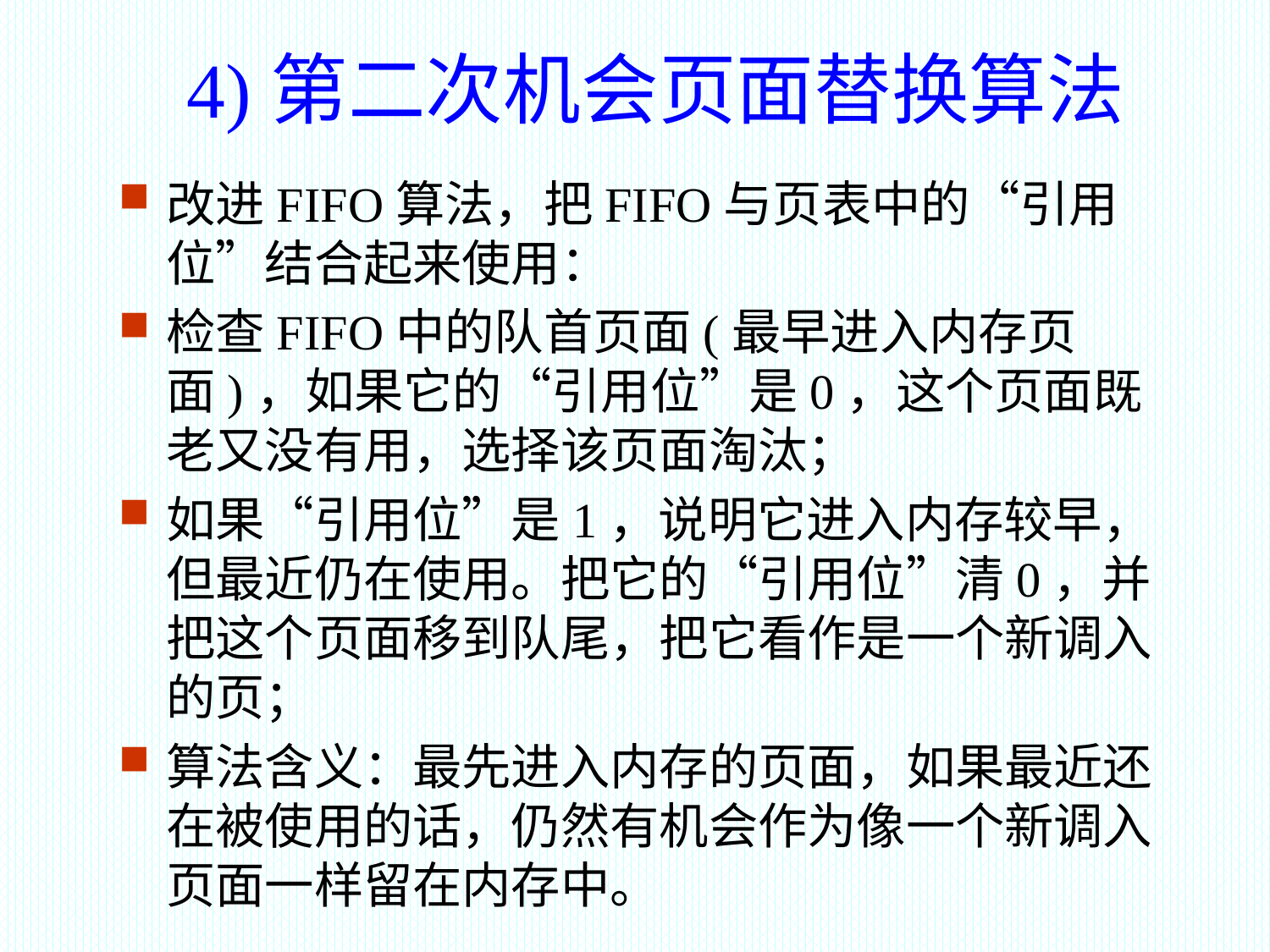

4)第二次机会页面替换算法
改进FIFO算法，把FIFO与页表中的“引用位”结合起来使用：
检查FIFO中的队首页面(最早进入内存页面)，如果它的“引用位”是0，这个页面既老又没有用，选择该页面淘汰；
如果“引用位”是1，说明它进入内存较早，但最近仍在使用。把它的“引用位”清0，并把这个页面移到队尾，把它看作是一个新调入的页；
算法含义：最先进入内存的页面，如果最近还在被使用的话，仍然有机会作为像一个新调入页面一样留在内存中。